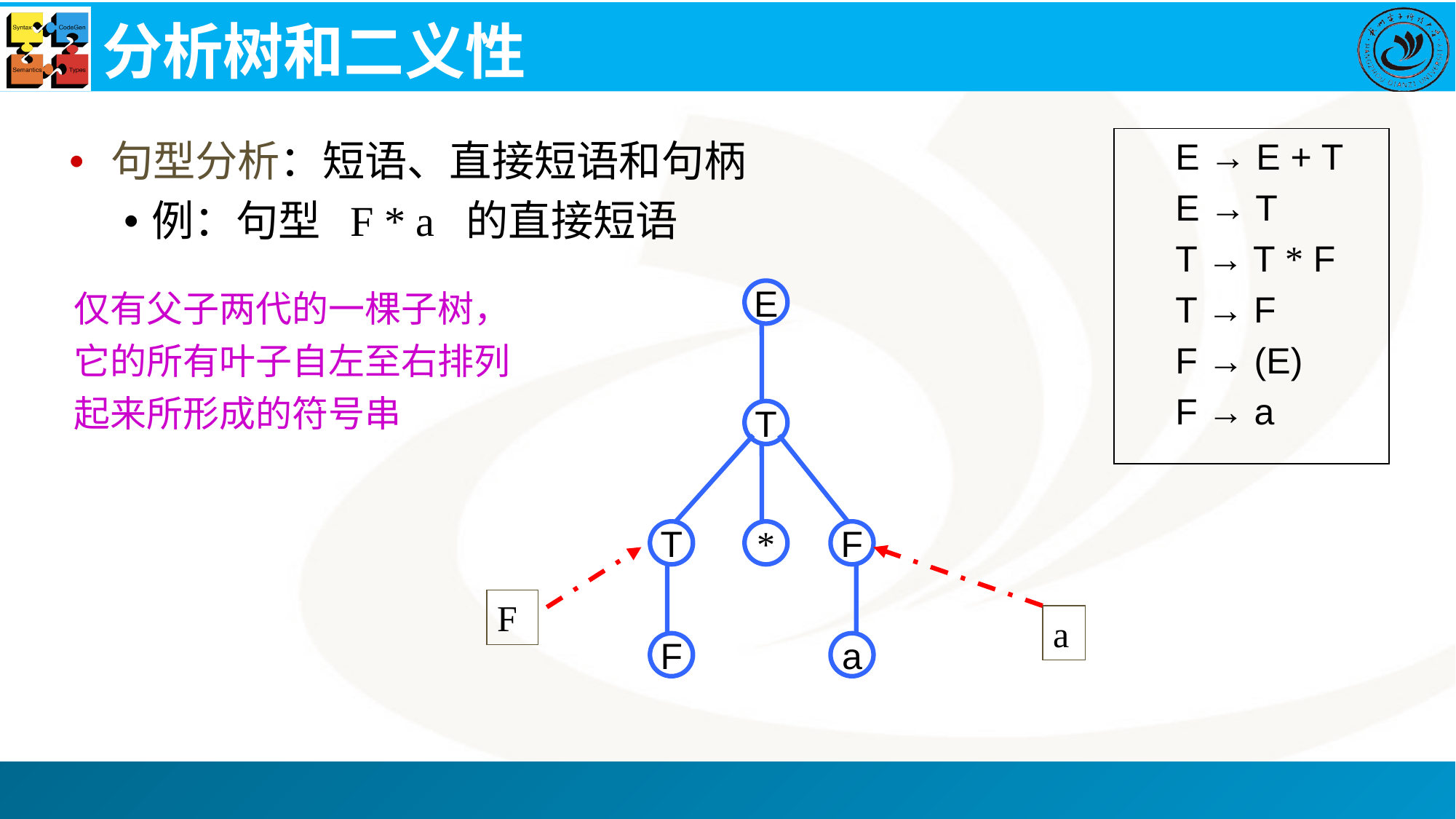

# 分析树和二义性
句型分析：短语、直接短语和句柄
例：句型  F * a  的直接短语
     E → E + T
     E → T
     T → T * F
     T → F
     F → (E)
     F → a
仅有父子两代的一棵子树，它的所有叶子自左至右排列起来所形成的符号串
E

T

T
*
F

F
a
F
a
56